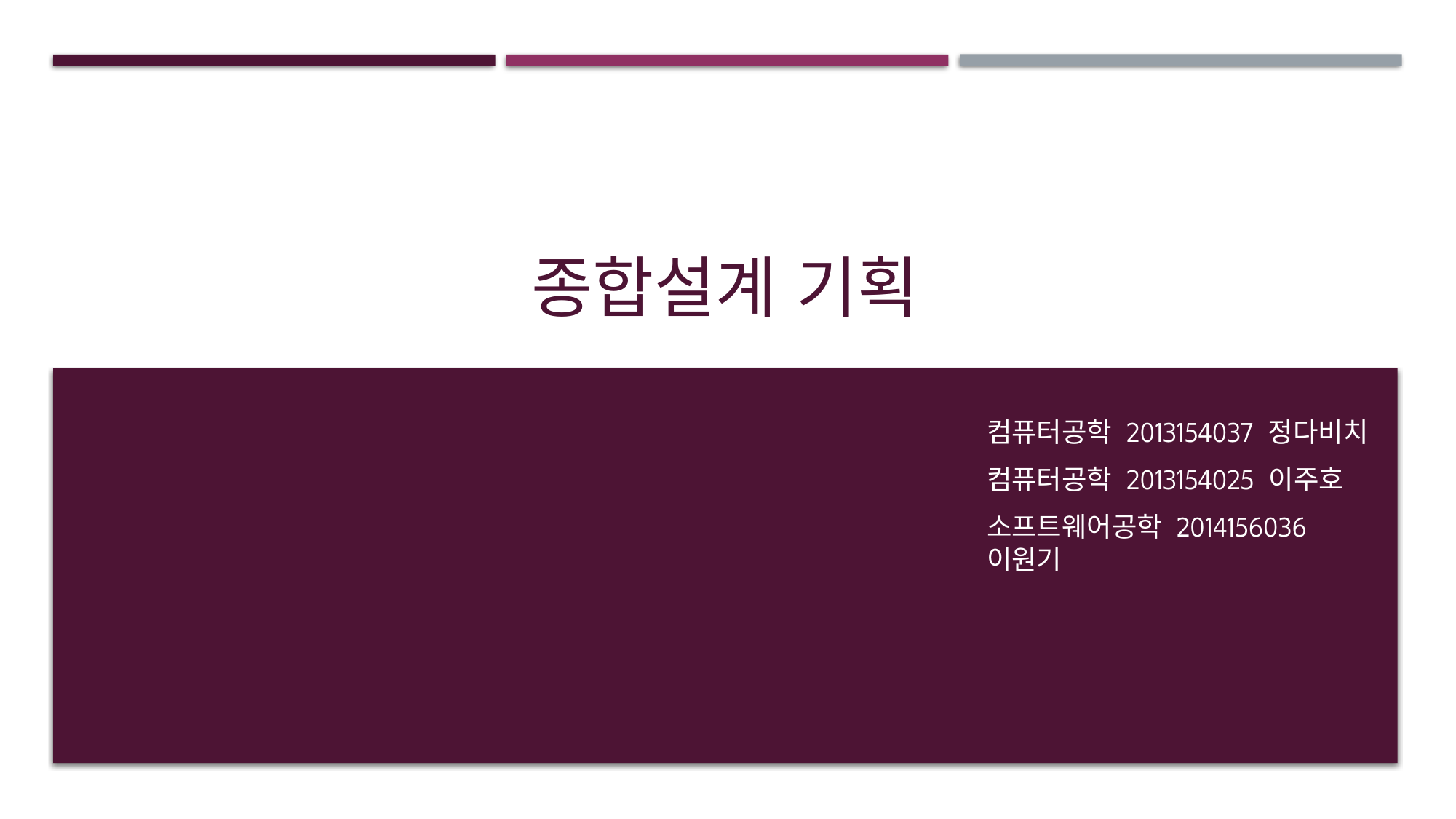

# 종합설계 기획
컴퓨터공학 2013154037 정다비치
컴퓨터공학 2013154025 이주호
소프트웨어공학 2014156036 이원기